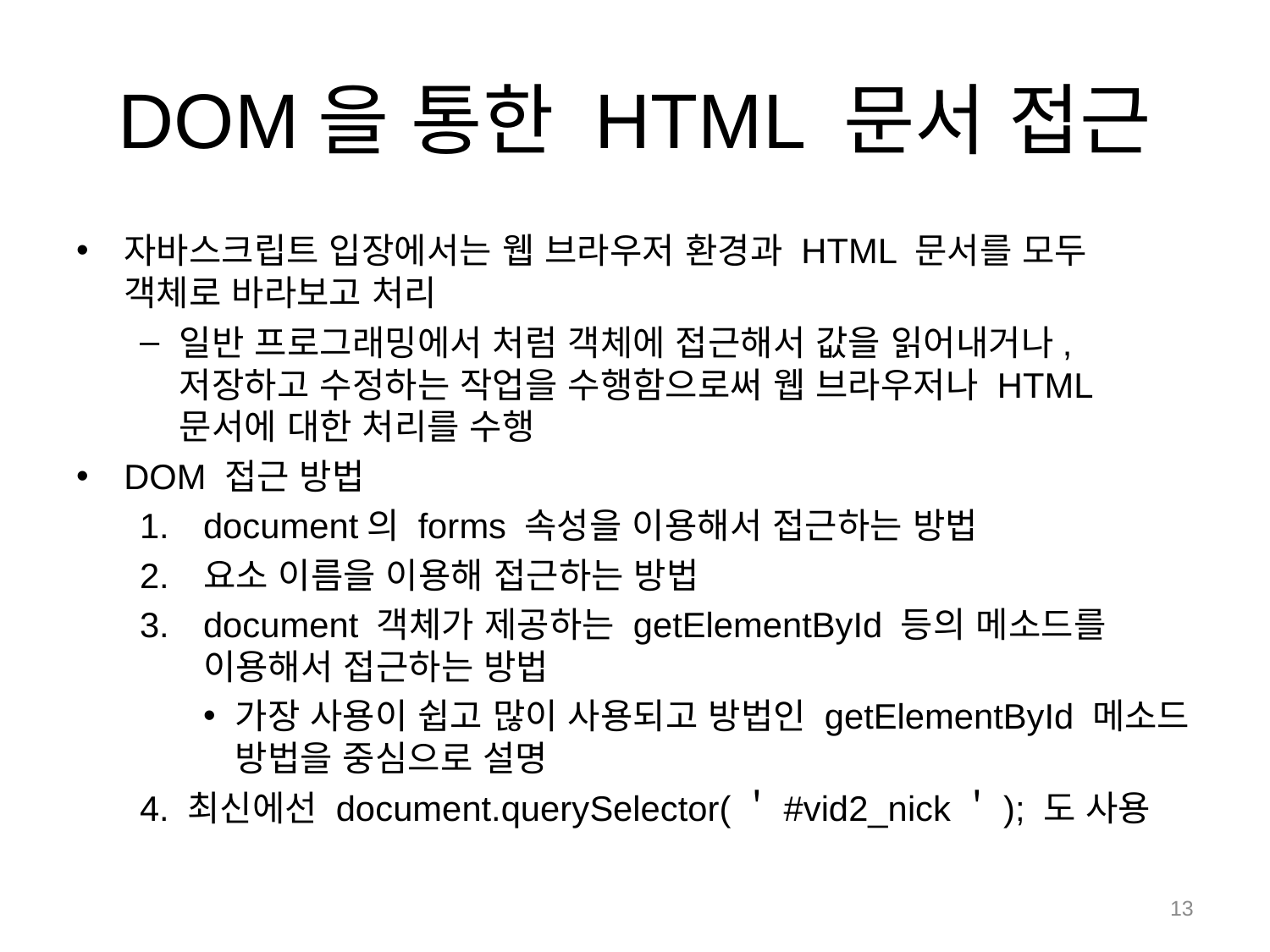

# DOM을 통한 HTML 문서 접근
자바스크립트 입장에서는 웹 브라우저 환경과 HTML 문서를 모두 객체로 바라보고 처리
일반 프로그래밍에서 처럼 객체에 접근해서 값을 읽어내거나, 저장하고 수정하는 작업을 수행함으로써 웹 브라우저나 HTML 문서에 대한 처리를 수행
DOM 접근 방법
document의 forms 속성을 이용해서 접근하는 방법
요소 이름을 이용해 접근하는 방법
document 객체가 제공하는 getElementById 등의 메소드를 이용해서 접근하는 방법
가장 사용이 쉽고 많이 사용되고 방법인 getElementById 메소드 방법을 중심으로 설명
4. 최신에선 document.querySelector(＇#vid2_nick＇); 도 사용

13